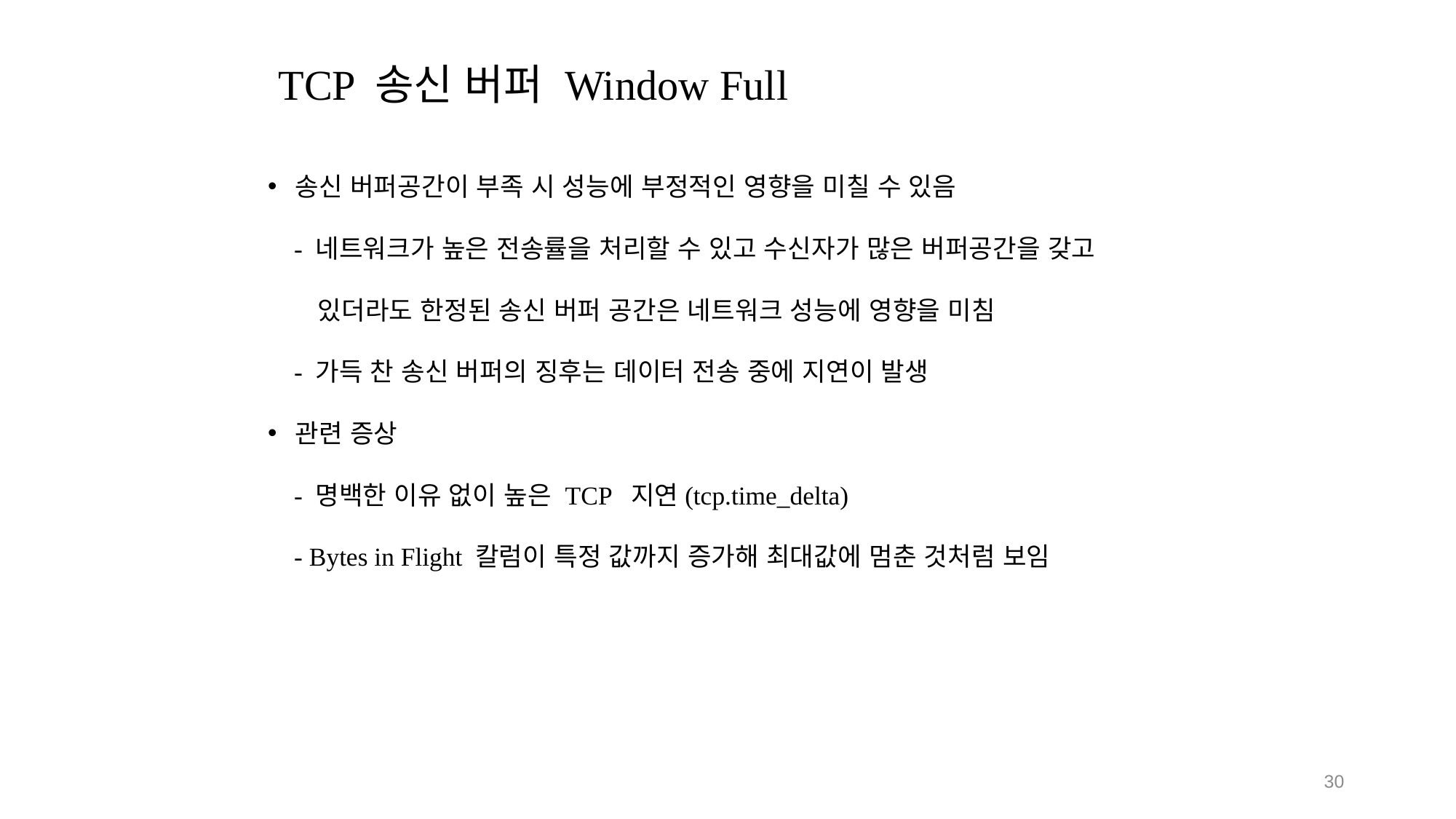

# TCP 송신 버퍼 Window Full
송신 버퍼공간이 부족 시 성능에 부정적인 영향을 미칠 수 있음
    - 네트워크가 높은 전송률을 처리할 수 있고 수신자가 많은 버퍼공간을 갖고
      있더라도 한정된 송신 버퍼 공간은 네트워크 성능에 영향을 미침
    - 가득 찬 송신 버퍼의 징후는 데이터 전송 중에 지연이 발생
관련 증상
    - 명백한 이유 없이 높은 TCP  지연(tcp.time_delta)
    - Bytes in Flight 칼럼이 특정 값까지 증가해 최대값에 멈춘 것처럼 보임
30